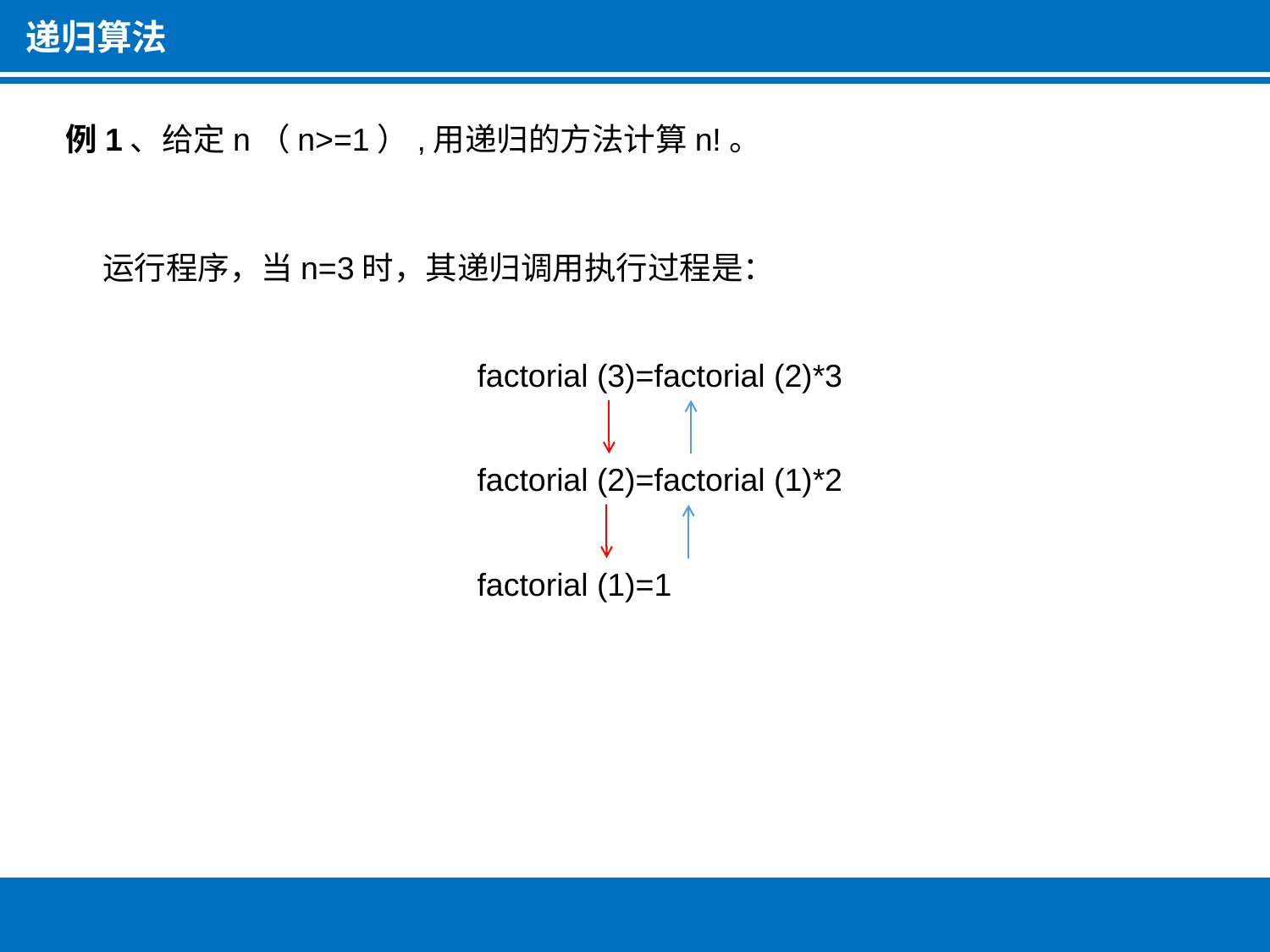

递归算法

例1、给定n（n>=1）,用递归的方法计算n!。
运行程序，当n=3时，其递归调用执行过程是：
factorial (3)=factorial (2)*3
factorial (2)=factorial (1)*2
factorial (1)=1